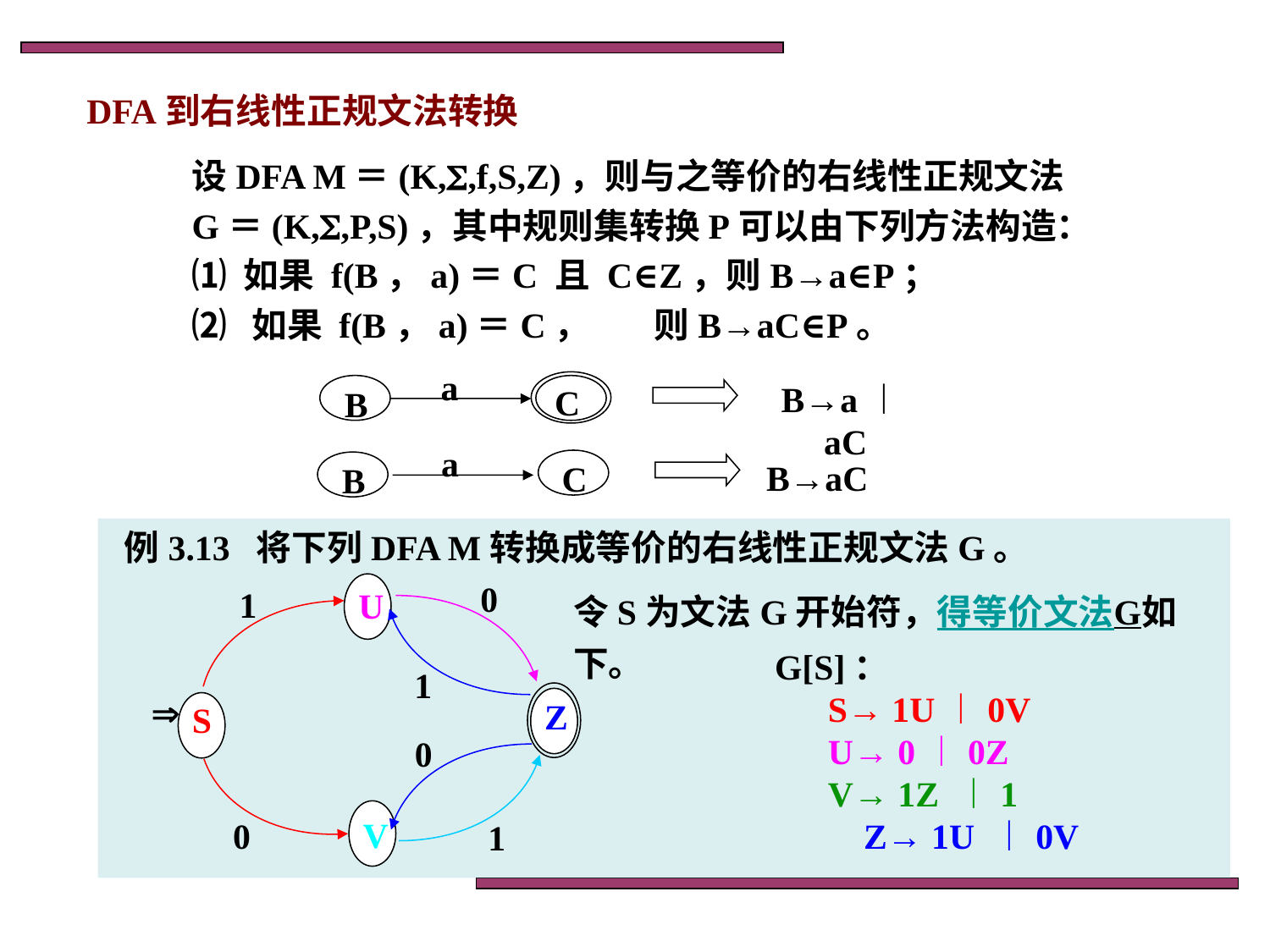

DFA到右线性正规文法转换
设DFA M＝(K,Σ,f,S,Z)，则与之等价的右线性正规文法
G＝(K,Σ,P,S)，其中规则集转换P可以由下列方法构造：
⑴ 如果 f(B，a)＝C 且 C∈Z，则B→a∈P；
⑵  如果 f(B，a)＝C，        则B→aC∈P。
a

B→a︱aC

C

B

a

B→aC

C

B

 例3.13  将下列DFA M转换成等价的右线性正规文法G。
0

U
1

1

Z

⇒
S

0

V
0
1
令S为文法G开始符，得等价文法G如下。
G[S]：
      S→ 1U︱0V
      U→ 0︱0Z
      V→ 1Z ︱1
          Z→ 1U ︱0V